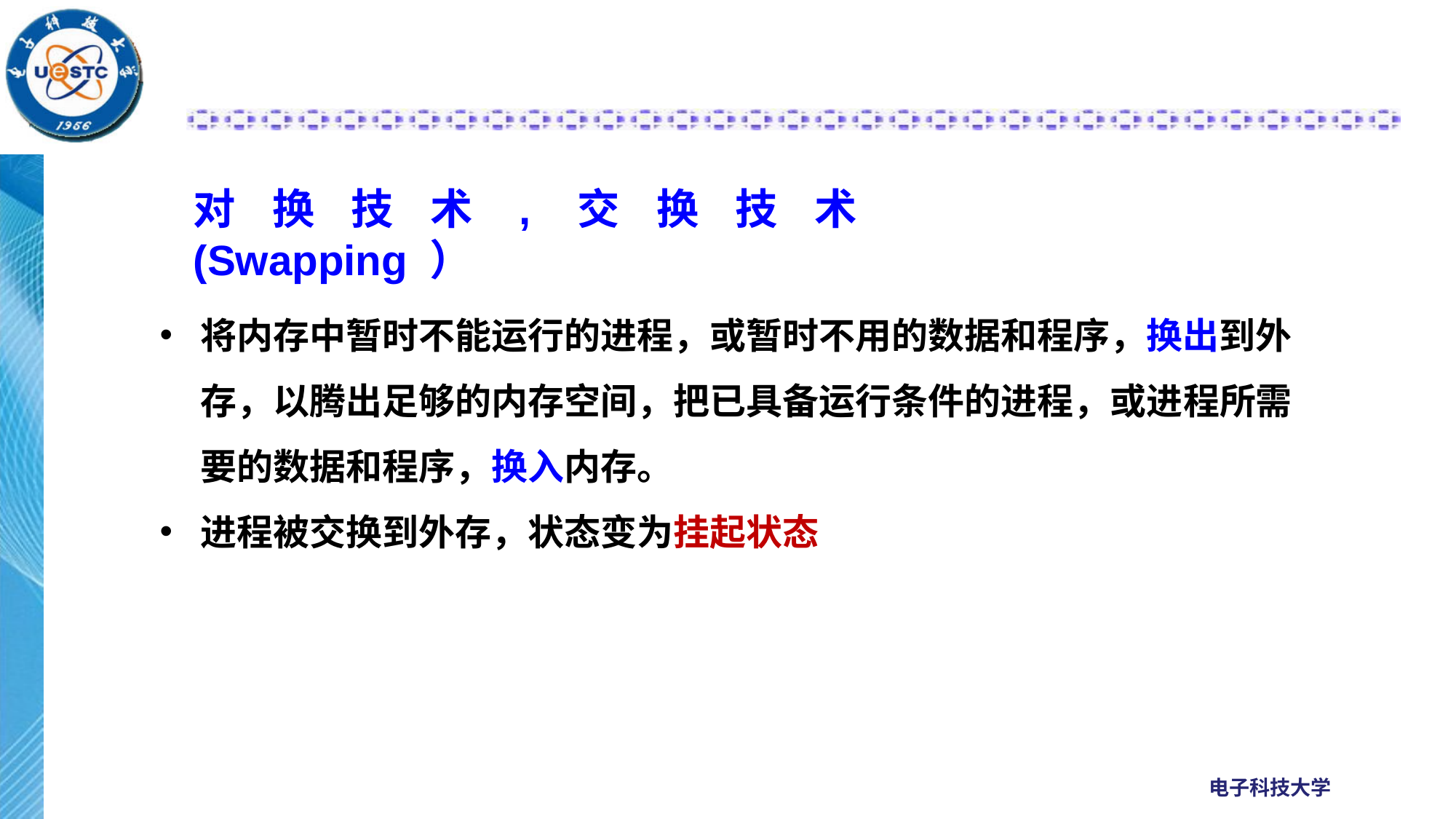

对换技术,交换技术 (Swapping ）

将内存中暂时不能运行的进程，或暂时不用的数据和程序，换出到外存，以腾出足够的内存空间，把已具备运行条件的进程，或进程所需要的数据和程序，换入内存。
进程被交换到外存，状态变为挂起状态